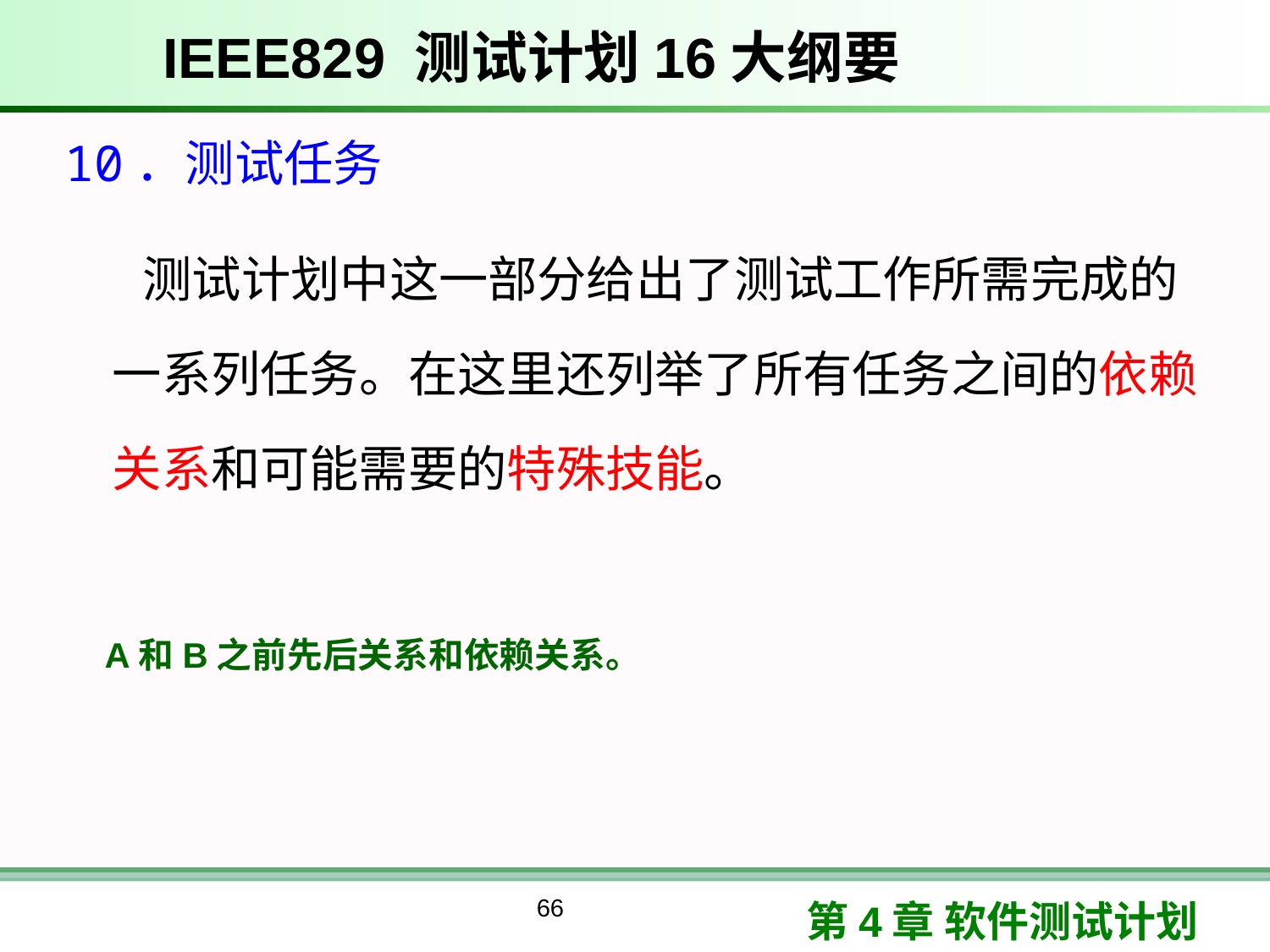

# IEEE829 测试计划16大纲要
10．测试任务
      测试计划中这一部分给出了测试工作所需完成的一系列任务。在这里还列举了所有任务之间的依赖关系和可能需要的特殊技能。

A和B之前先后关系和依赖关系。
66